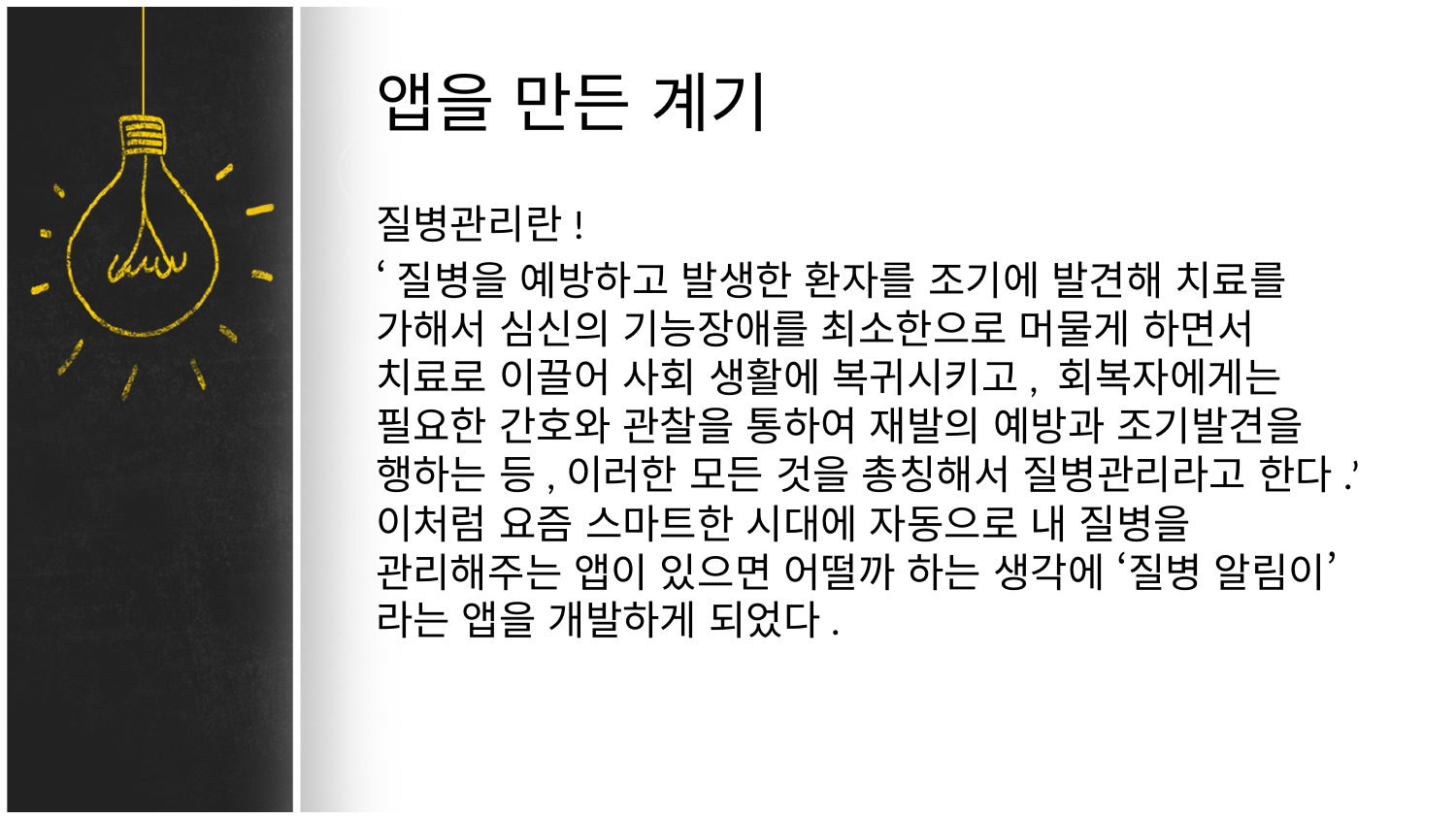

# 앱을 만든 계기
질병관리란!
‘질병을 예방하고 발생한 환자를 조기에 발견해 치료를 가해서 심신의 기능장애를 최소한으로 머물게 하면서 치료로 이끌어 사회 생활에 복귀시키고, 회복자에게는 필요한 간호와 관찰을 통하여 재발의 예방과 조기발견을 행하는 등,이러한 모든 것을 총칭해서 질병관리라고 한다.’ 이처럼 요즘 스마트한 시대에 자동으로 내 질병을 관리해주는 앱이 있으면 어떨까 하는 생각에 ‘질병 알림이’라는 앱을 개발하게 되었다.